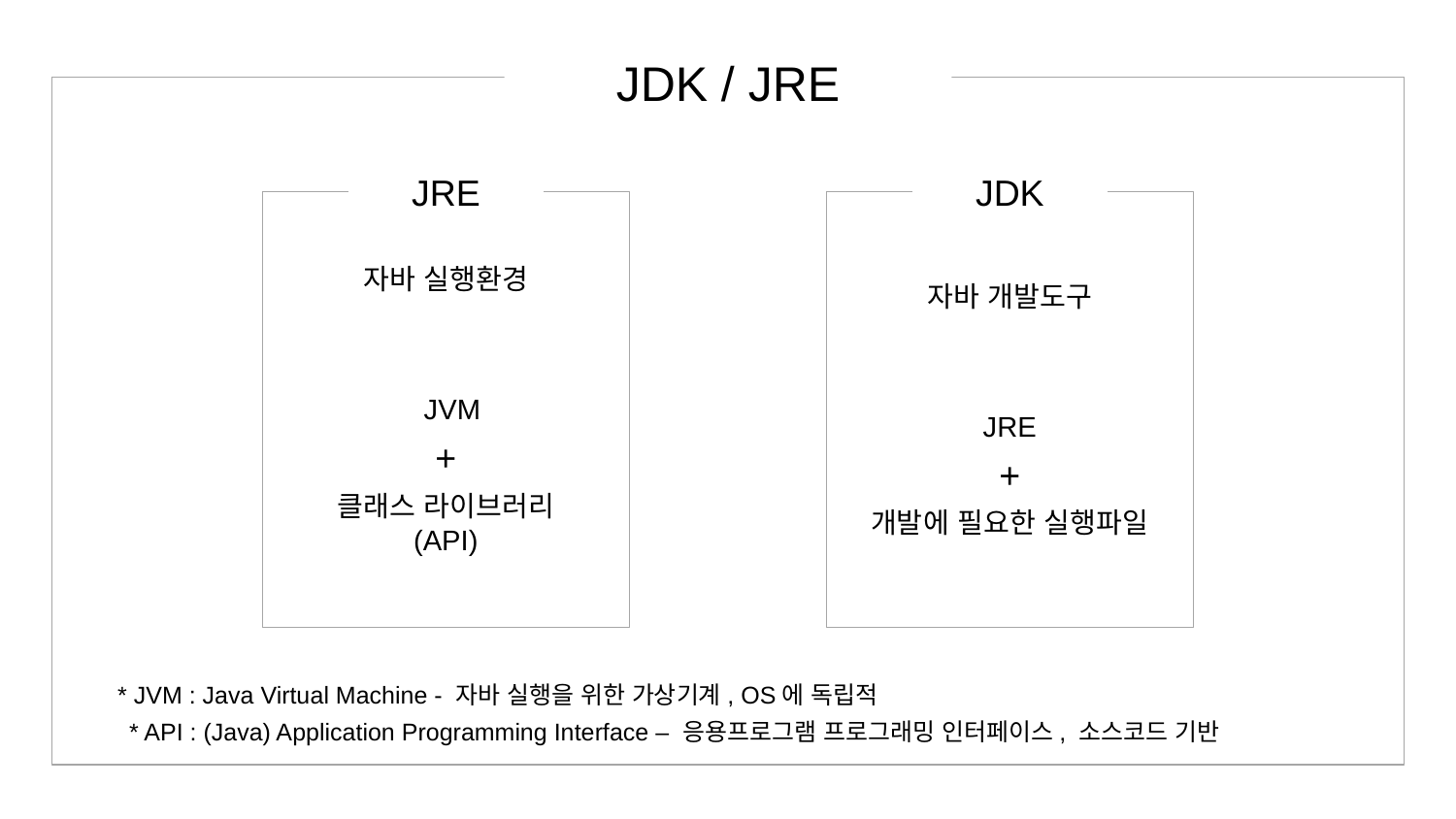

JDK / JRE

JRE
JDK

자바 실행환경
JVM
+
클래스 라이브러리
(API)
자바 개발도구
JRE
+
개발에 필요한 실행파일
* JVM : Java Virtual Machine - 자바 실행을 위한 가상기계, OS에 독립적
* API : (Java) Application Programming Interface – 응용프로그램 프로그래밍 인터페이스, 소스코드 기반